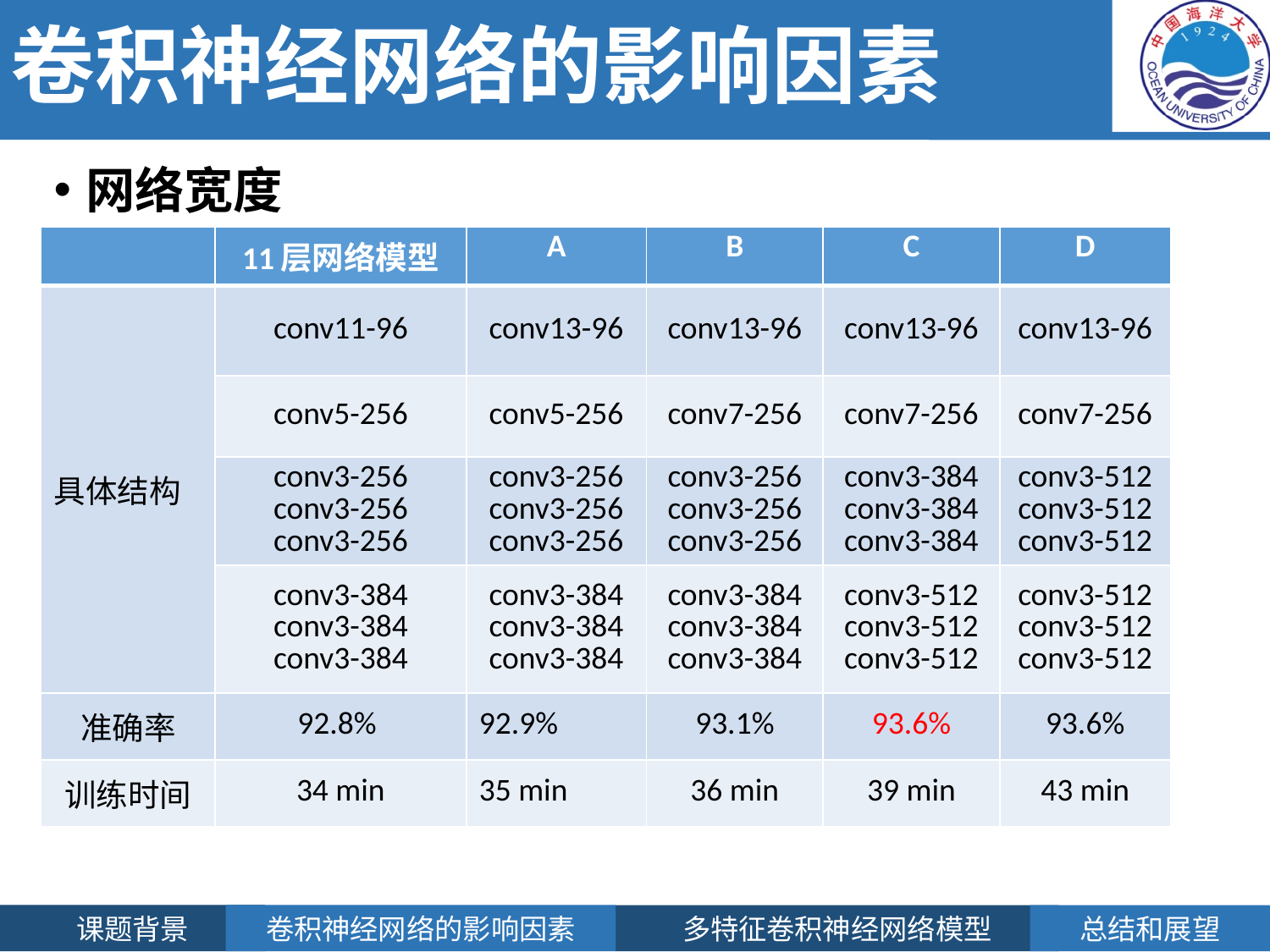

# 卷积神经网络的影响因素
网络宽度
|  | 11层网络模型 | A | B | C | D |
| --- | --- | --- | --- | --- | --- |
| 具体结构 | conv11-96 | conv13-96 | conv13-96 | conv13-96 | conv13-96 |
|  | conv5-256 | conv5-256 | conv7-256 | conv7-256 | conv7-256 |
|  | conv3-256 conv3-256 conv3-256 | conv3-256 conv3-256 conv3-256 | conv3-256 conv3-256 conv3-256 | conv3-384 conv3-384 conv3-384 | conv3-512 conv3-512 conv3-512 |
|  | conv3-384 conv3-384 conv3-384 | conv3-384 conv3-384 conv3-384 | conv3-384 conv3-384 conv3-384 | conv3-512 conv3-512 conv3-512 | conv3-512 conv3-512 conv3-512 |
| 准确率 | 92.8% | 92.9% | 93.1% | 93.6% | 93.6% |
| 训练时间 | 34 min | 35 min | 36 min | 39 min | 43 min |